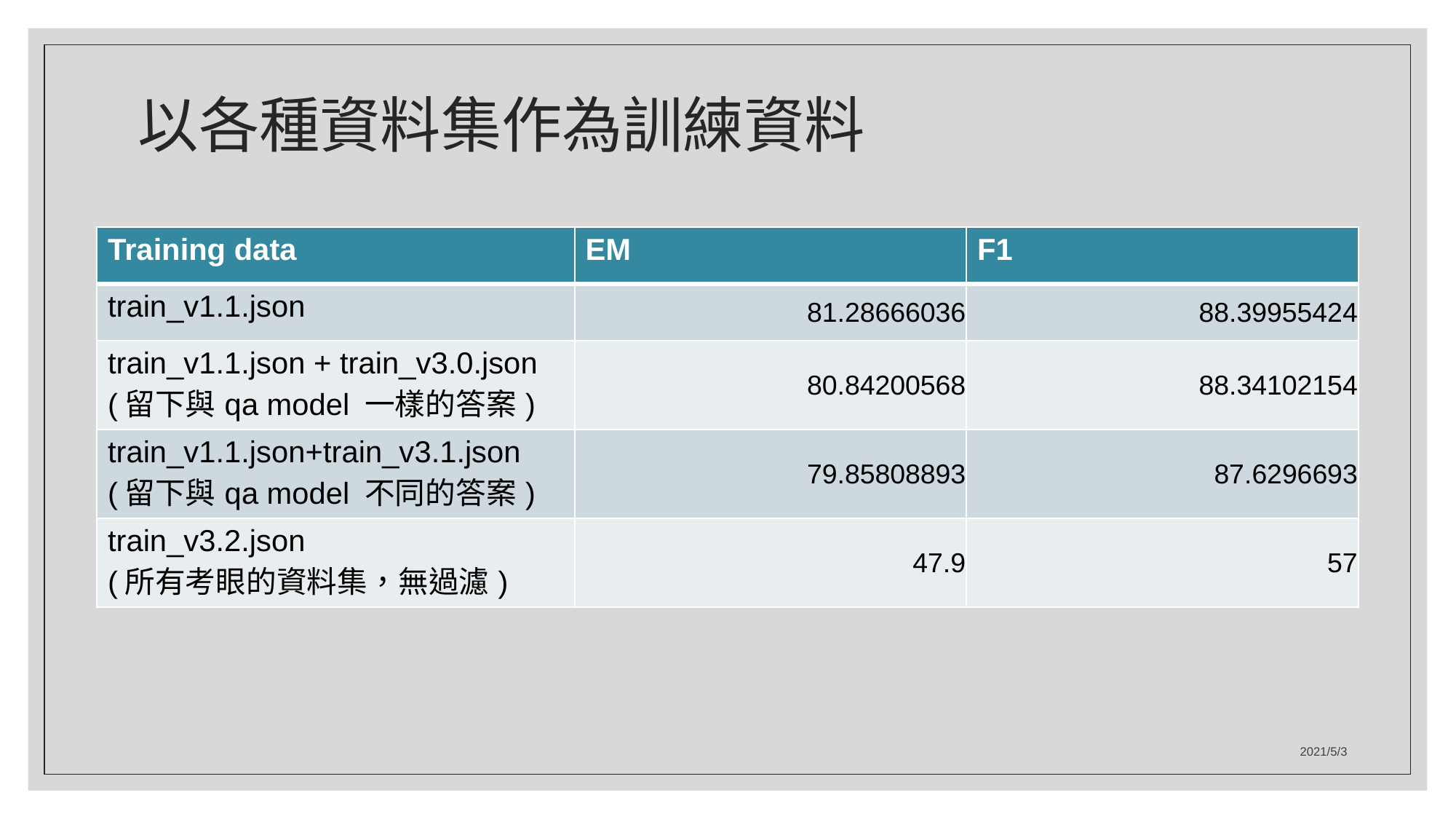

# 以各種資料集作為訓練資料
| Training data | EM | F1 |
| --- | --- | --- |
| train\_v1.1.json | 81.28666036 | 88.39955424 |
| train\_v1.1.json + train\_v3.0.json (留下與qa model 一樣的答案) | 80.84200568 | 88.34102154 |
| train\_v1.1.json+train\_v3.1.json (留下與qa model 不同的答案) | 79.85808893 | 87.6296693 |
| train\_v3.2.json (所有考眼的資料集，無過濾) | 47.9 | 57 |
2021/5/3